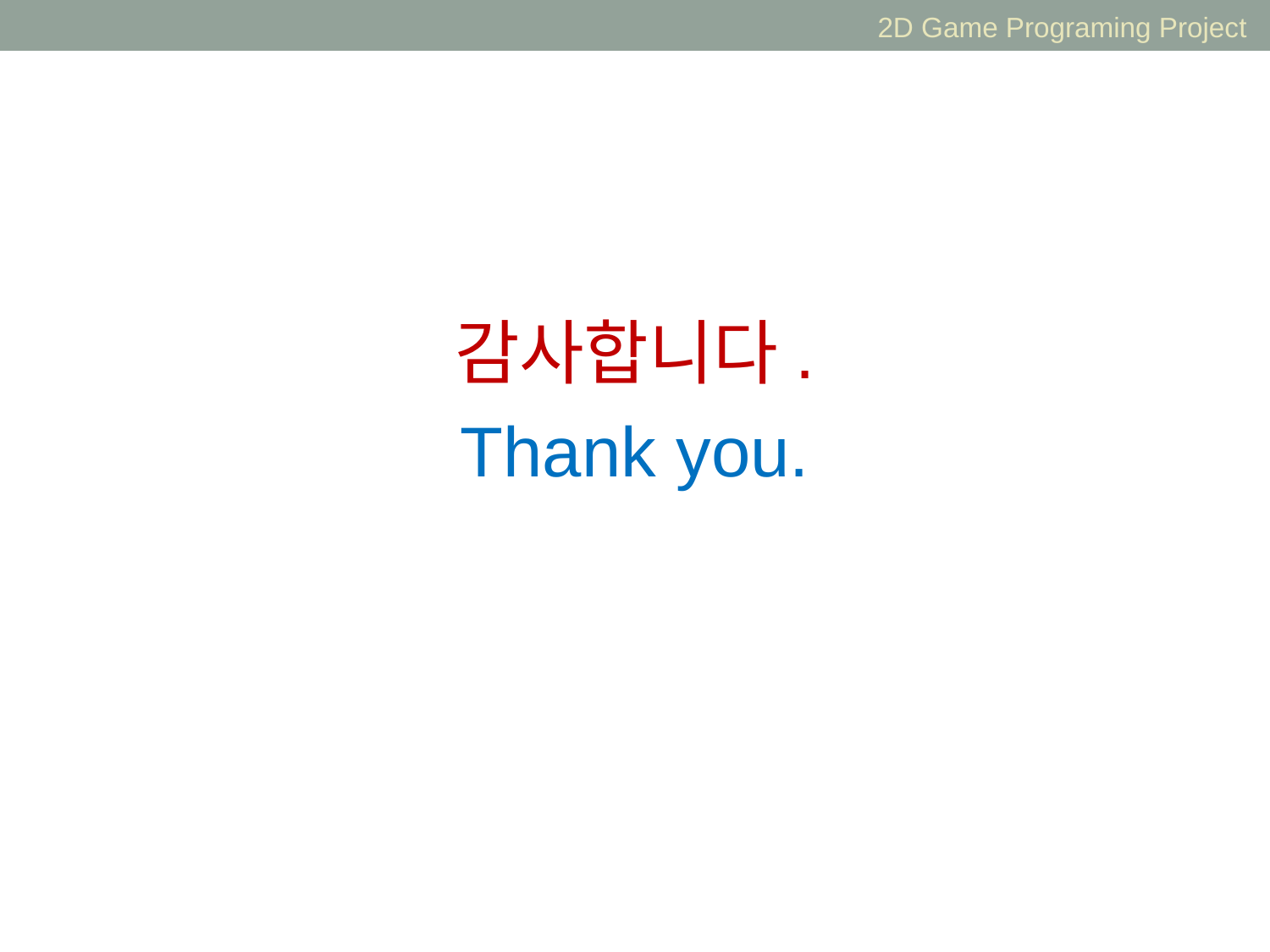

감사합니다.
Thank you.
2D Game Programing Project